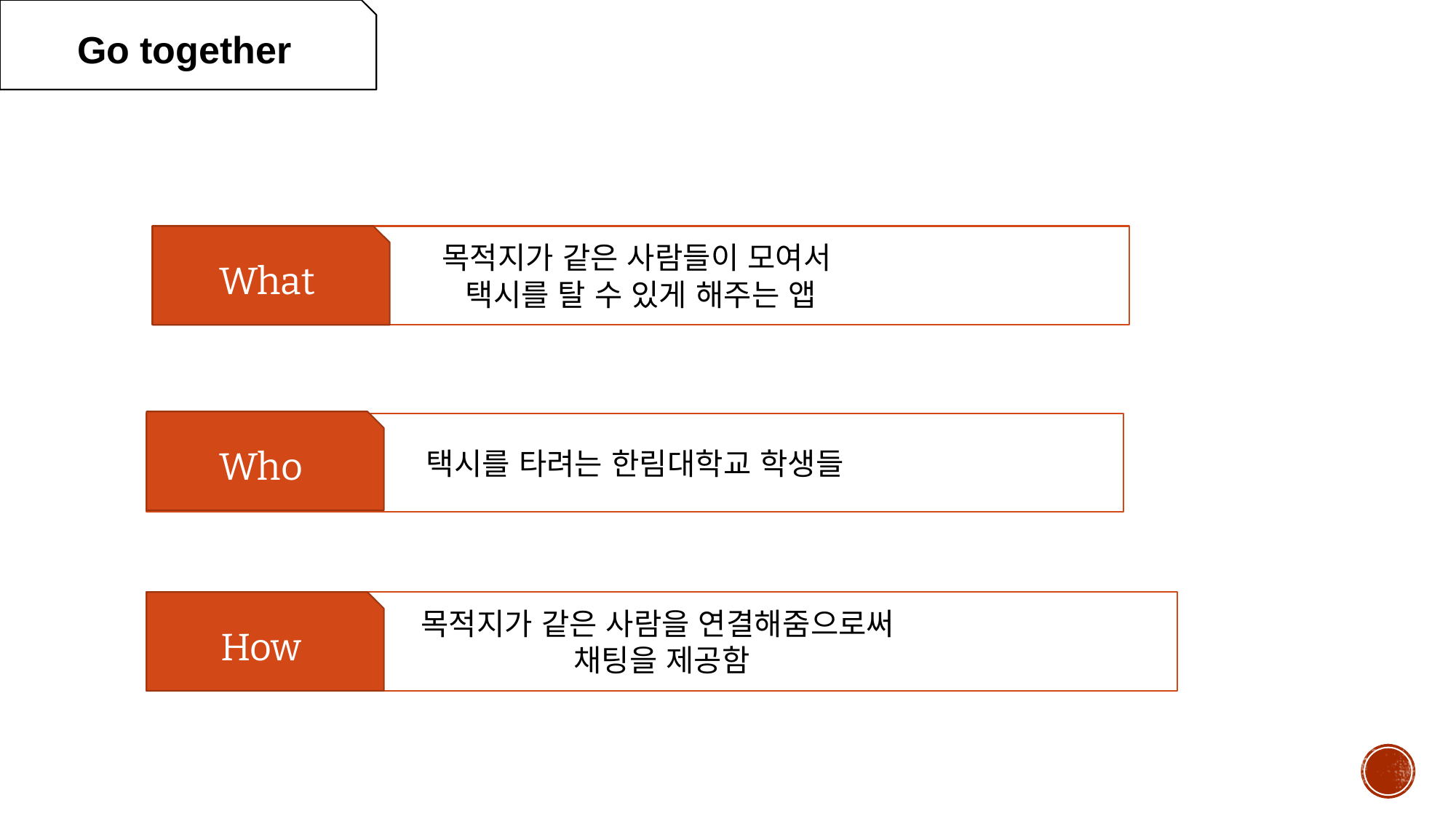

Go together
목적지가 같은 사람들이 모여서
택시를 탈 수 있게 해주는 앱
What
Who
택시를 타려는 한림대학교 학생들
목적지가 같은 사람을 연결해줌으로써
채팅을 제공함
How